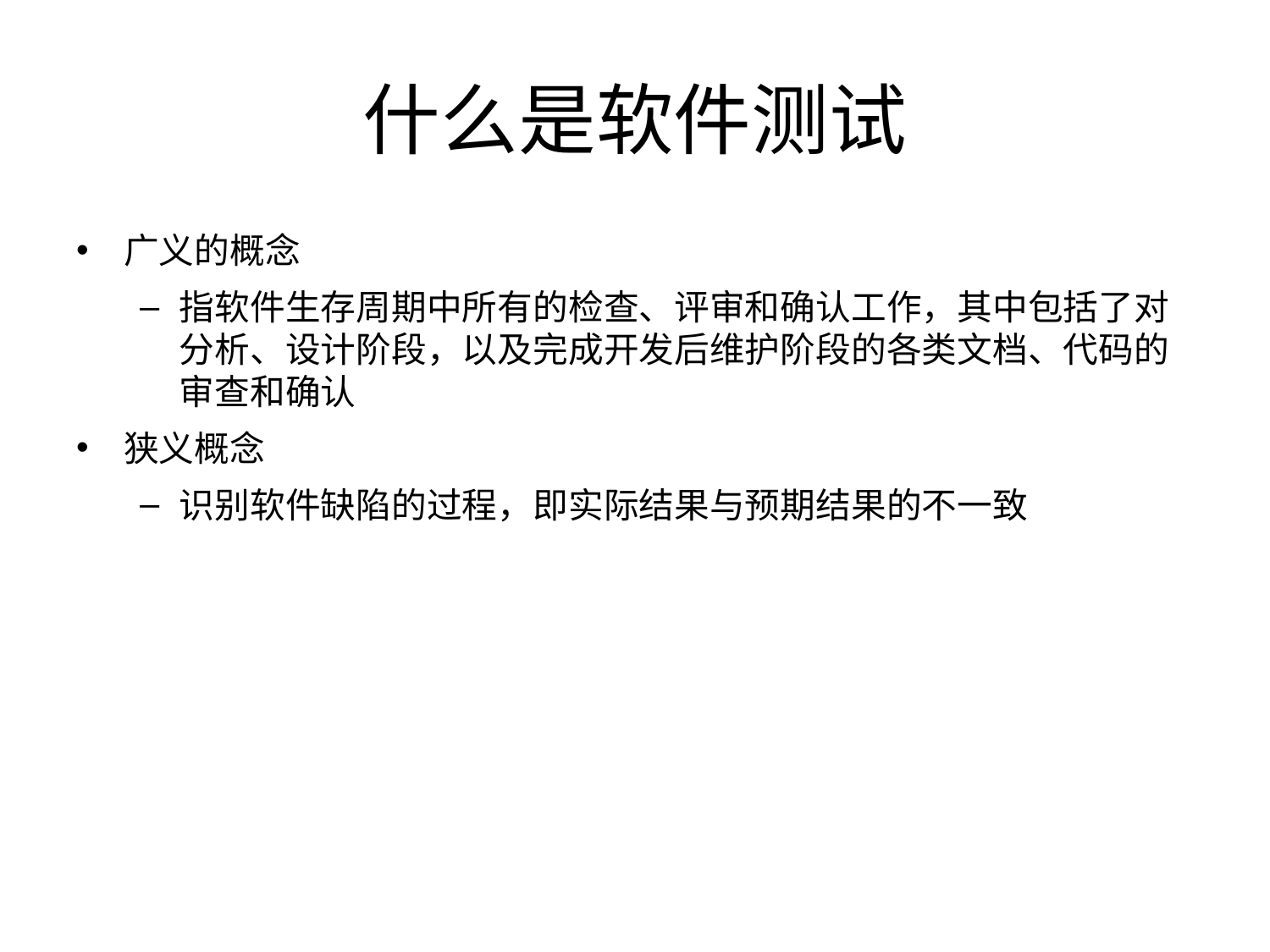

# 什么是软件测试
广义的概念
指软件生存周期中所有的检查、评审和确认工作，其中包括了对分析、设计阶段，以及完成开发后维护阶段的各类文档、代码的审查和确认
狭义概念
识别软件缺陷的过程，即实际结果与预期结果的不一致